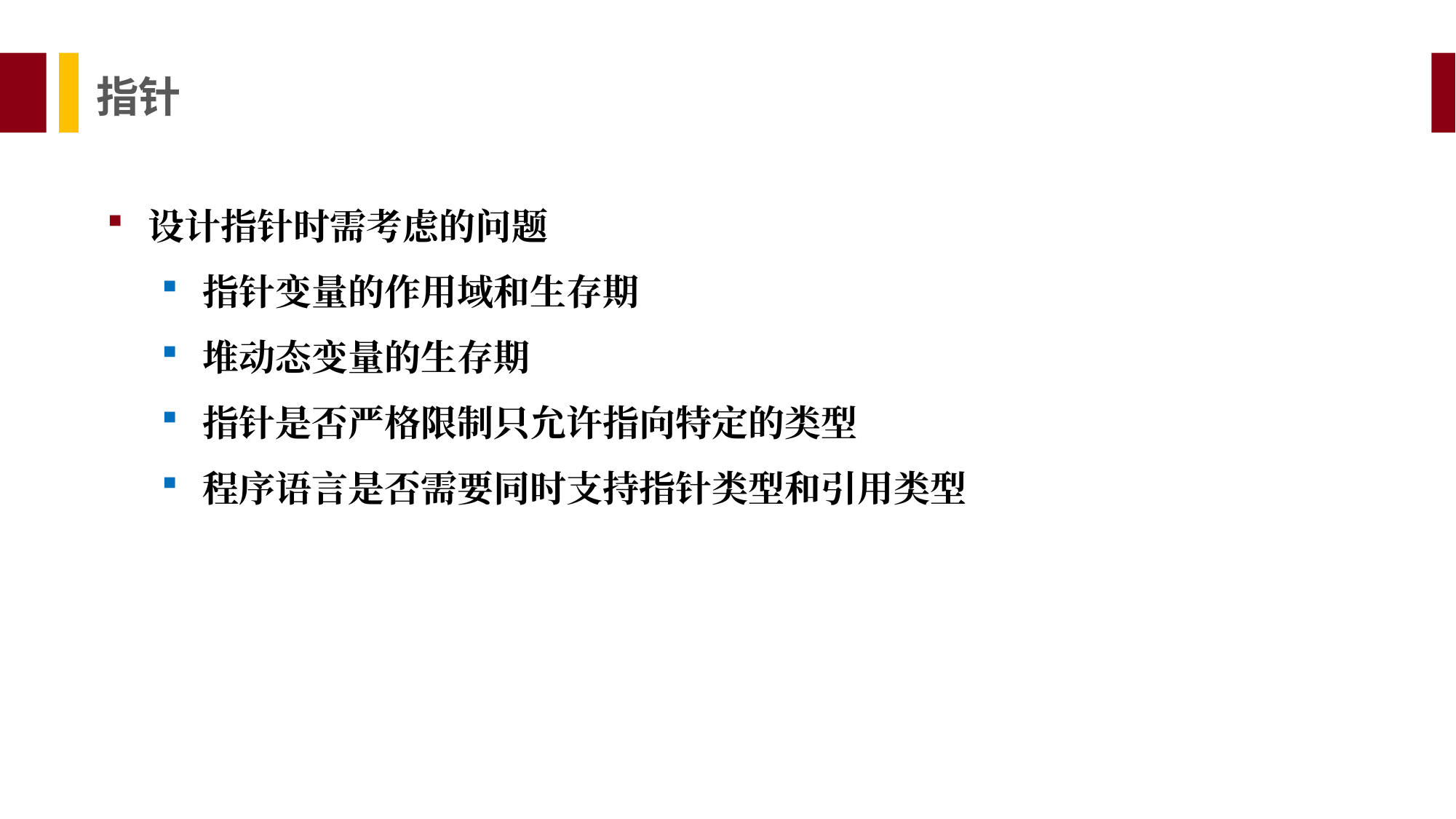

指针
设计指针时需考虑的问题
指针变量的作用域和生存期
堆动态变量的生存期
指针是否严格限制只允许指向特定的类型
程序语言是否需要同时支持指针类型和引用类型